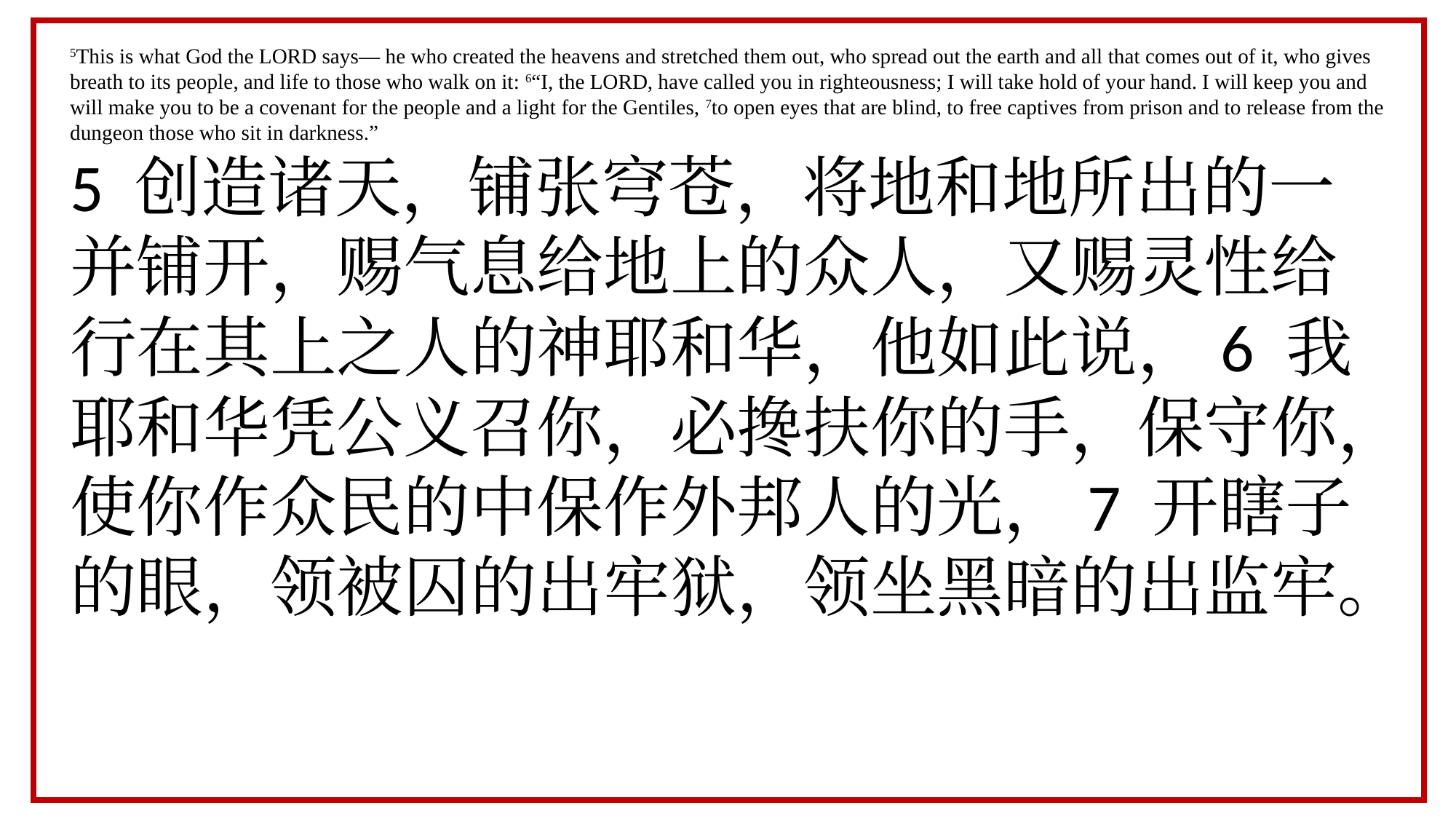

5This is what God the LORD says— he who created the heavens and stretched them out, who spread out the earth and all that comes out of it, who gives breath to its people, and life to those who walk on it: 6“I, the LORD, have called you in righteousness; I will take hold of your hand. I will keep you and will make you to be a covenant for the people and a light for the Gentiles, 7to open eyes that are blind, to free captives from prison and to release from the dungeon those who sit in darkness.”
5 创造诸天，铺张穹苍，将地和地所出的一并铺开，赐气息给地上的众人，又赐灵性给行在其上之人的神耶和华，他如此说，6 我耶和华凭公义召你，必搀扶你的手，保守你，使你作众民的中保作外邦人的光，7 开瞎子的眼，领被囚的出牢狱，领坐黑暗的出监牢。